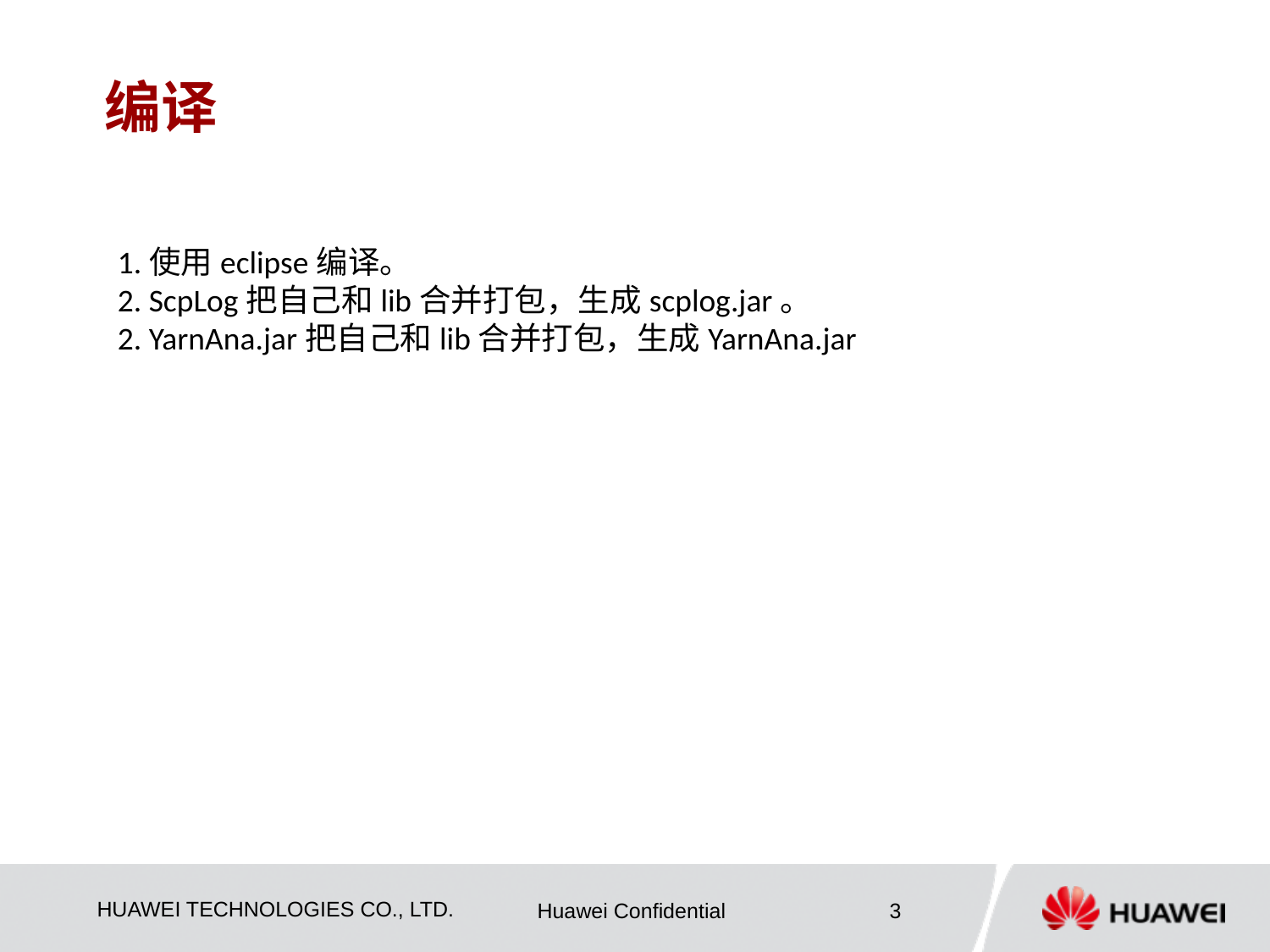

# 编译
1.使用eclipse编译。
2. ScpLog把自己和lib合并打包，生成scplog.jar。
2. YarnAna.jar把自己和lib合并打包，生成YarnAna.jar